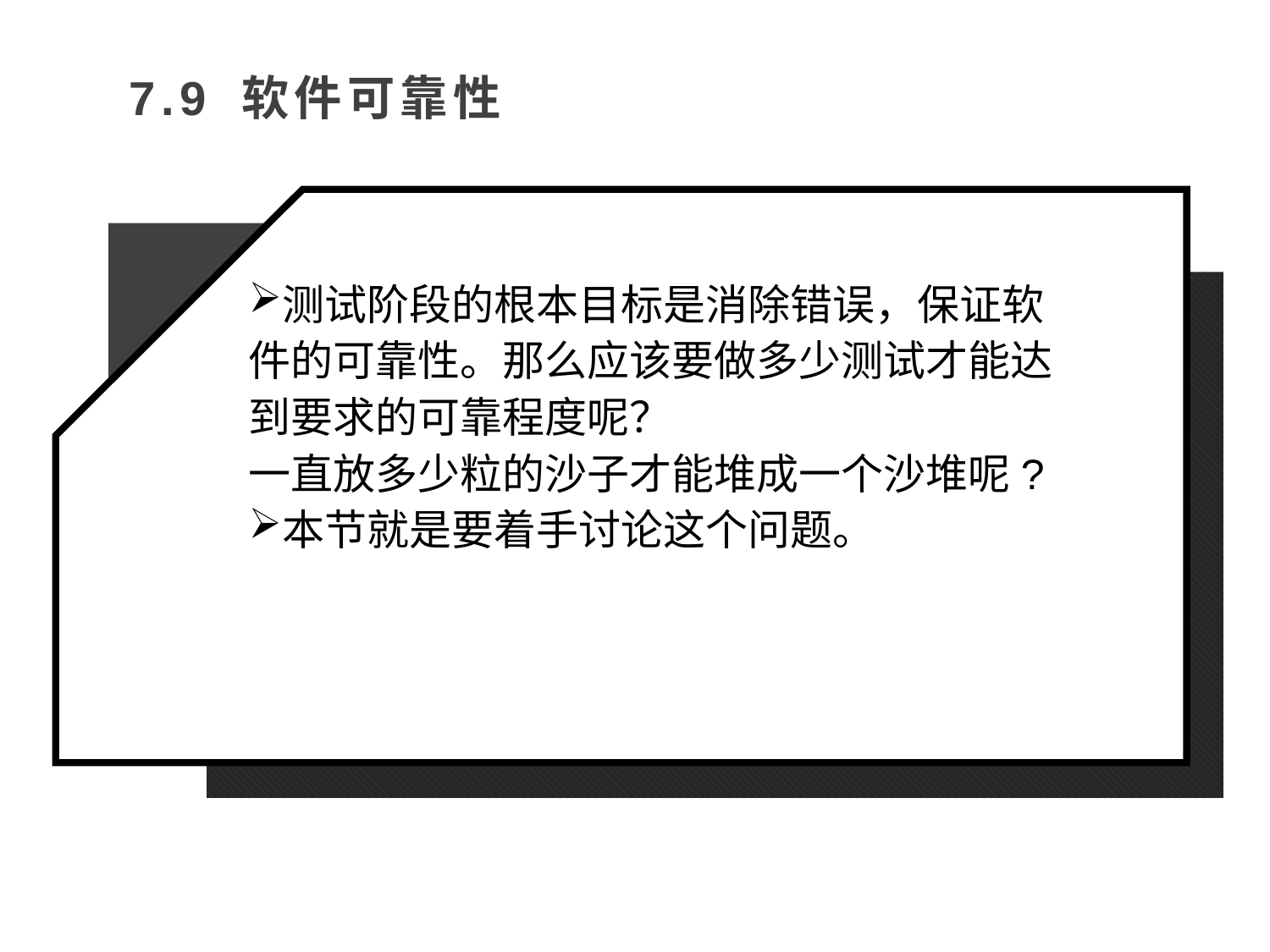

7.9 软件可靠性

测试阶段的根本目标是消除错误，保证软件的可靠性。那么应该要做多少测试才能达到要求的可靠程度呢？
一直放多少粒的沙子才能堆成一个沙堆呢?
本节就是要着手讨论这个问题。